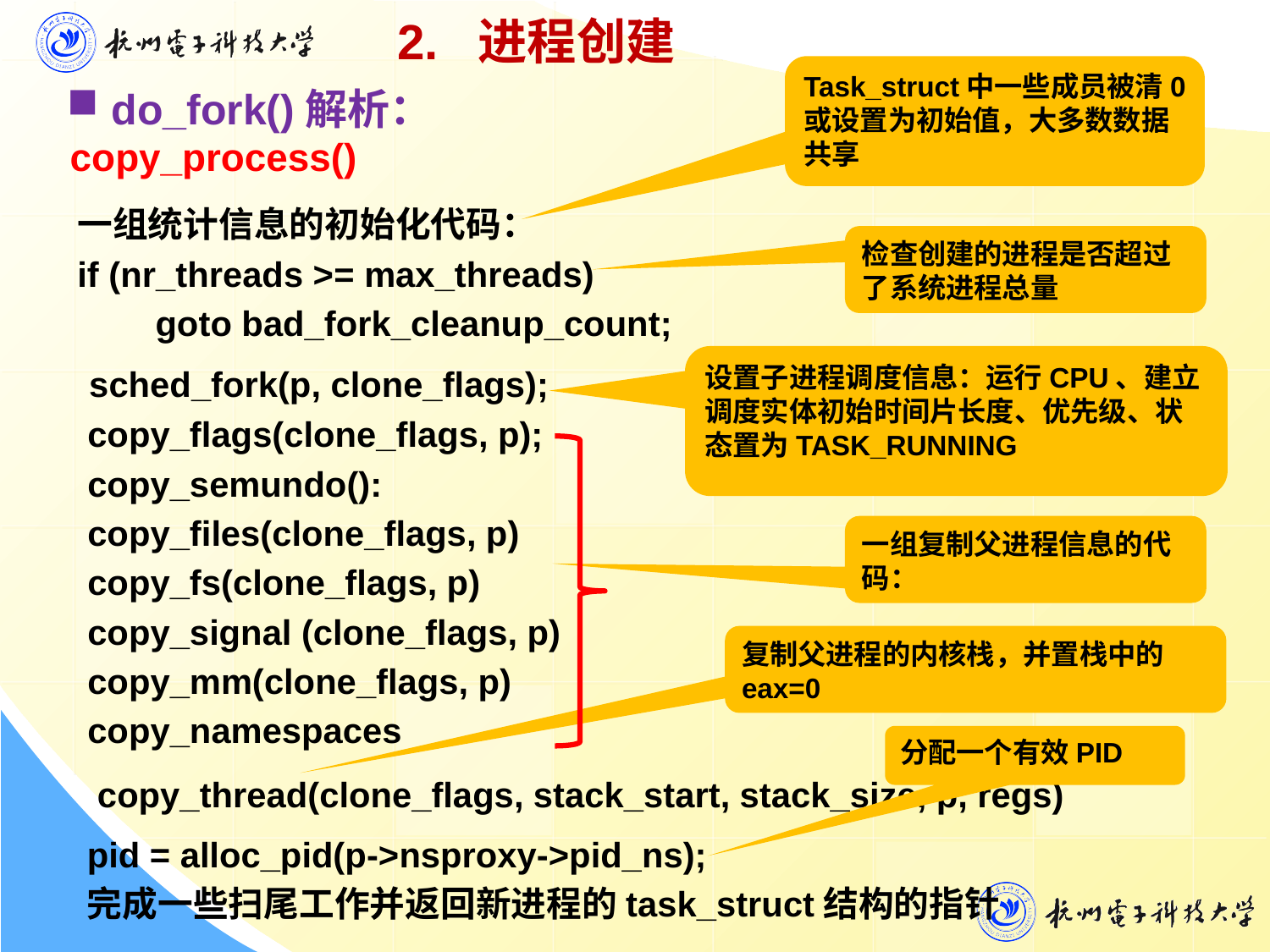

2.  进程创建
Task_struct中一些成员被清0或设置为初始值，大多数数据共享
 do_fork()解析：
   copy_process()
一组统计信息的初始化代码：
if (nr_threads >= max_threads)
        goto bad_fork_cleanup_count;
检查创建的进程是否超过了系统进程总量

设置子进程调度信息：运行CPU、建立调度实体初始时间片长度、优先级、状态置为TASK_RUNNING
sched_fork(p, clone_flags);
copy_flags(clone_flags, p);
copy_semundo():
copy_files(clone_flags, p)
copy_fs(clone_flags, p)
copy_signal (clone_flags, p)
copy_mm(clone_flags, p)
copy_namespaces

一组复制父进程信息的代码：
复制父进程的内核栈，并置栈中的eax=0
分配一个有效PID
copy_thread(clone_flags, stack_start, stack_size, p, regs)
pid = alloc_pid(p->nsproxy->pid_ns);
完成一些扫尾工作并返回新进程的task_struct结构的指针